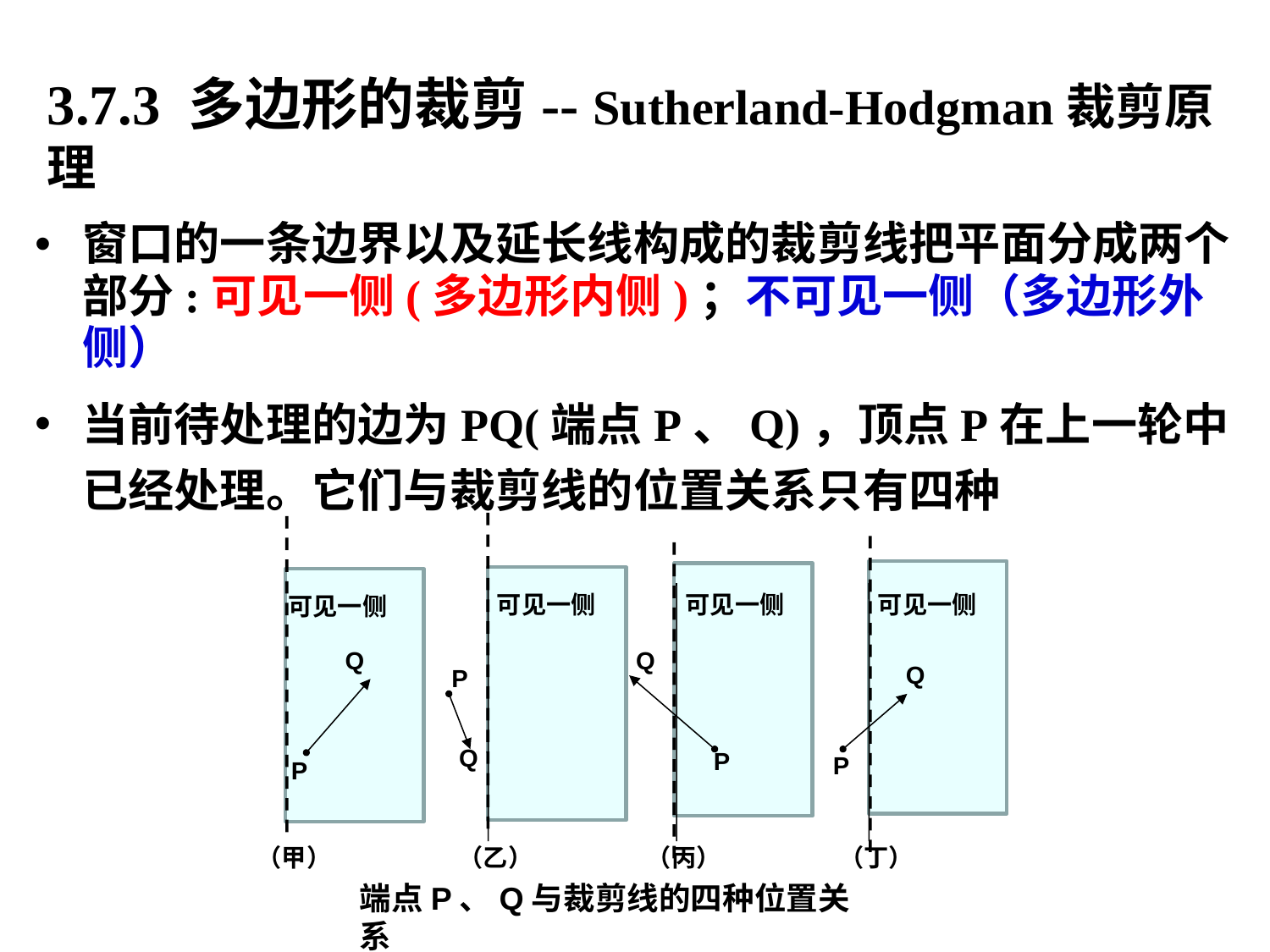

3.7.3 多边形的裁剪-- Sutherland-Hodgman裁剪原理
窗口的一条边界以及延长线构成的裁剪线把平面分成两个部分:可见一侧(多边形内侧)；不可见一侧（多边形外侧）
当前待处理的边为PQ(端点P、Q)，顶点P在上一轮中已经处理。它们与裁剪线的位置关系只有四种

可见一侧
可见一侧
可见一侧
可见一侧
Q
Q
Q
P

Q
P
P
P
（甲）
（乙）
（丙）
（丁）
端点P、Q与裁剪线的四种位置关系